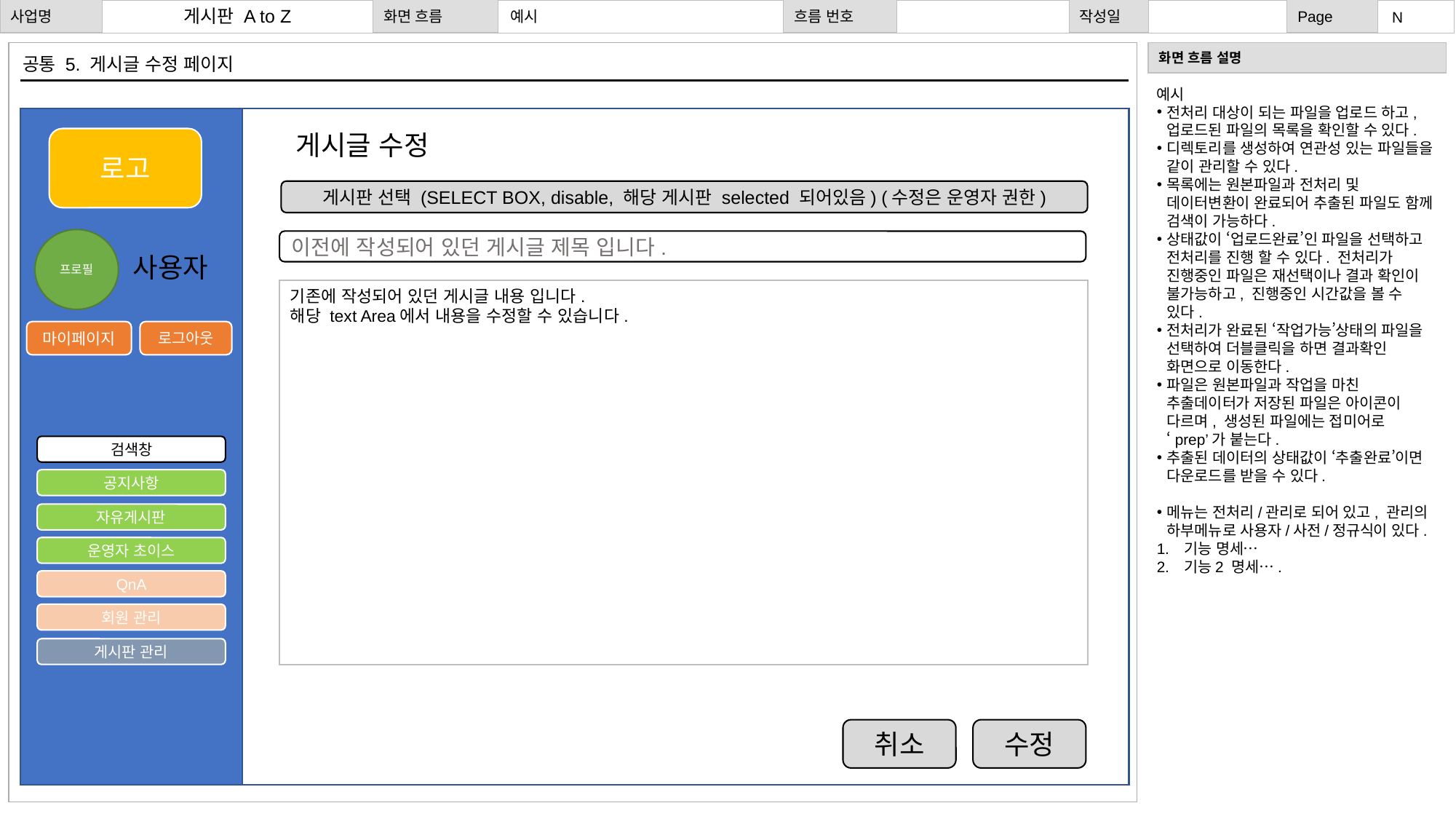

# 예시

게시판 A to Z
N

공통 5. 게시글 수정 페이지
예시
전처리 대상이 되는 파일을 업로드 하고, 업로드된 파일의 목록을 확인할 수 있다.
디렉토리를 생성하여 연관성 있는 파일들을 같이 관리할 수 있다.
목록에는 원본파일과 전처리 및 데이터변환이 완료되어 추출된 파일도 함께 검색이 가능하다.
상태값이 ‘업로드완료’인 파일을 선택하고 전처리를 진행 할 수 있다. 전처리가 진행중인 파일은 재선택이나 결과 확인이 불가능하고, 진행중인 시간값을 볼 수 있다.
전처리가 완료된 ‘작업가능’상태의 파일을 선택하여 더블클릭을 하면 결과확인 화면으로 이동한다.
파일은 원본파일과 작업을 마친 추출데이터가 저장된 파일은 아이콘이 다르며, 생성된 파일에는 접미어로 ‘prep’가 붙는다.
추출된 데이터의 상태값이 ‘추출완료’이면 다운로드를 받을 수 있다.

메뉴는 전처리/관리로 되어 있고, 관리의 하부메뉴로 사용자/사전/정규식이 있다.
기능 명세…
기능2 명세….

게시글 수정
로고
게시판 선택 (SELECT BOX, disable, 해당 게시판 selected 되어있음) (수정은 운영자 권한)
프로필
이전에 작성되어 있던 게시글 제목 입니다.
사용자
기존에 작성되어 있던 게시글 내용 입니다.
해당 text Area에서 내용을 수정할 수 있습니다.
마이페이지
로그아웃
검색창
공지사항
자유게시판
운영자 초이스
QnA
회원 관리
게시판 관리
취소
수정